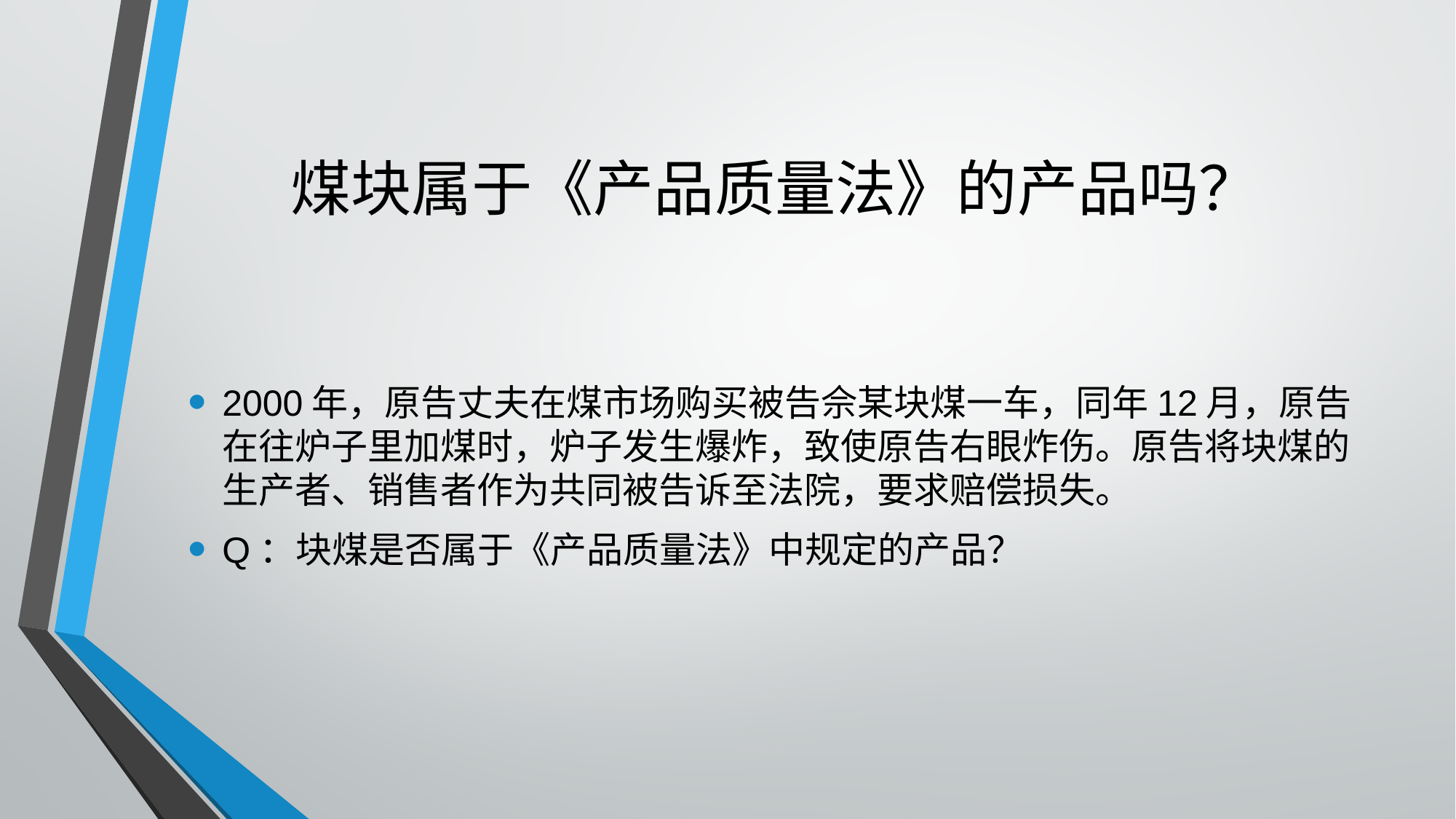

# 煤块属于《产品质量法》的产品吗？
2000年，原告丈夫在煤市场购买被告佘某块煤一车，同年12月，原告在往炉子里加煤时，炉子发生爆炸，致使原告右眼炸伤。原告将块煤的生产者、销售者作为共同被告诉至法院，要求赔偿损失。
Q：块煤是否属于《产品质量法》中规定的产品？